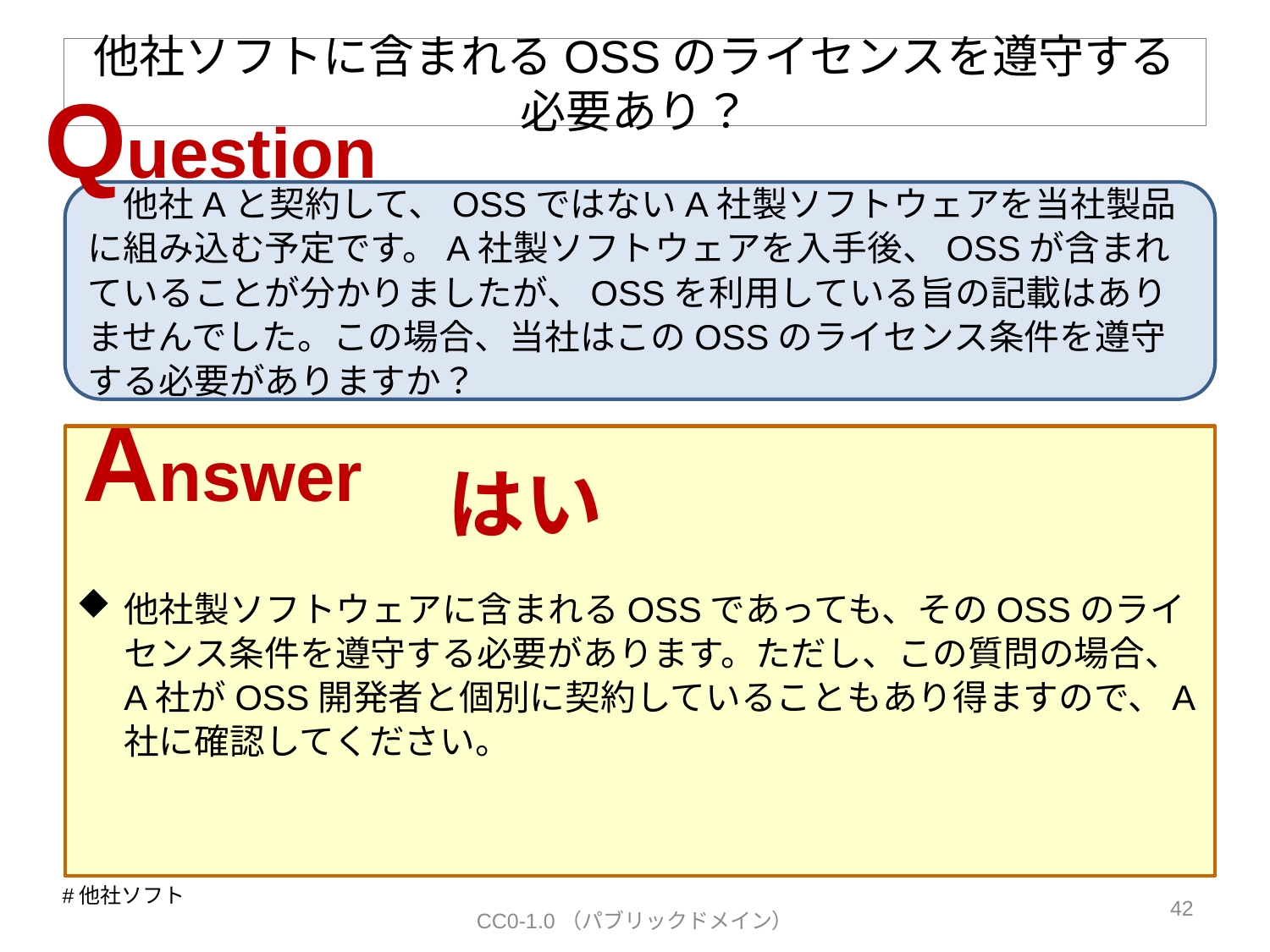

# 他社ソフトに含まれるOSSのライセンスを遵守する必要あり？
Question
　他社Aと契約して、OSSではないA社製ソフトウェアを当社製品に組み込む予定です。A社製ソフトウェアを入手後、OSSが含まれていることが分かりましたが、OSSを利用している旨の記載はありませんでした。この場合、当社はこのOSSのライセンス条件を遵守する必要がありますか？
Answer

はい
他社製ソフトウェアに含まれるOSSであっても、そのOSSのライセンス条件を遵守する必要があります。ただし、この質問の場合、A社がOSS開発者と個別に契約していることもあり得ますので、A社に確認してください。
#他社ソフト
42
CC0-1.0（パブリックドメイン）